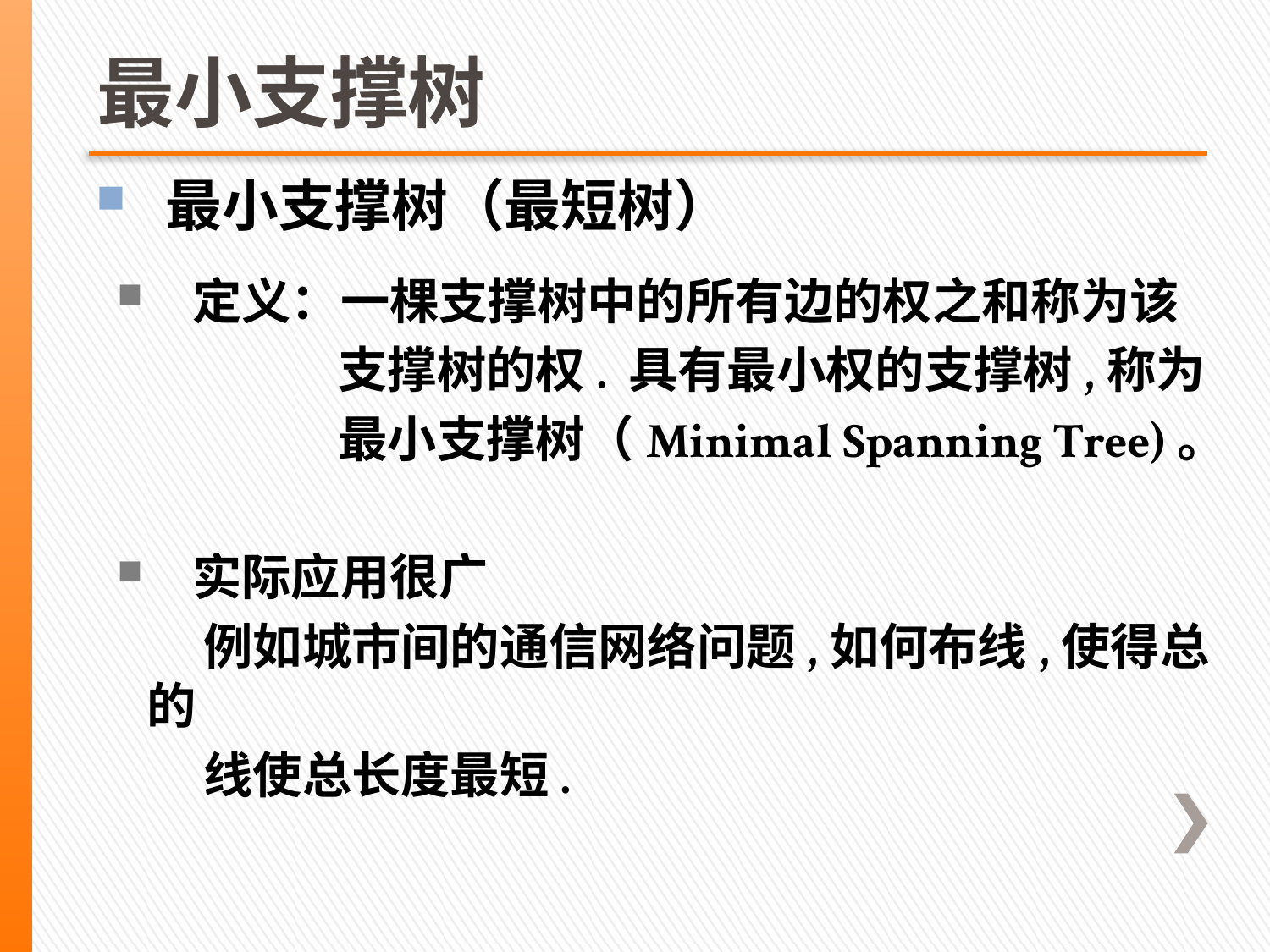

# 最小支撑树
  最小支撑树（最短树）
   定义：一棵支撑树中的所有边的权之和称为该
                支撑树的权. 具有最小权的支撑树,称为
                最小支撑树（Minimal Spanning Tree)。

   实际应用很广
    例如城市间的通信网络问题,如何布线,使得总的
    线使总长度最短.